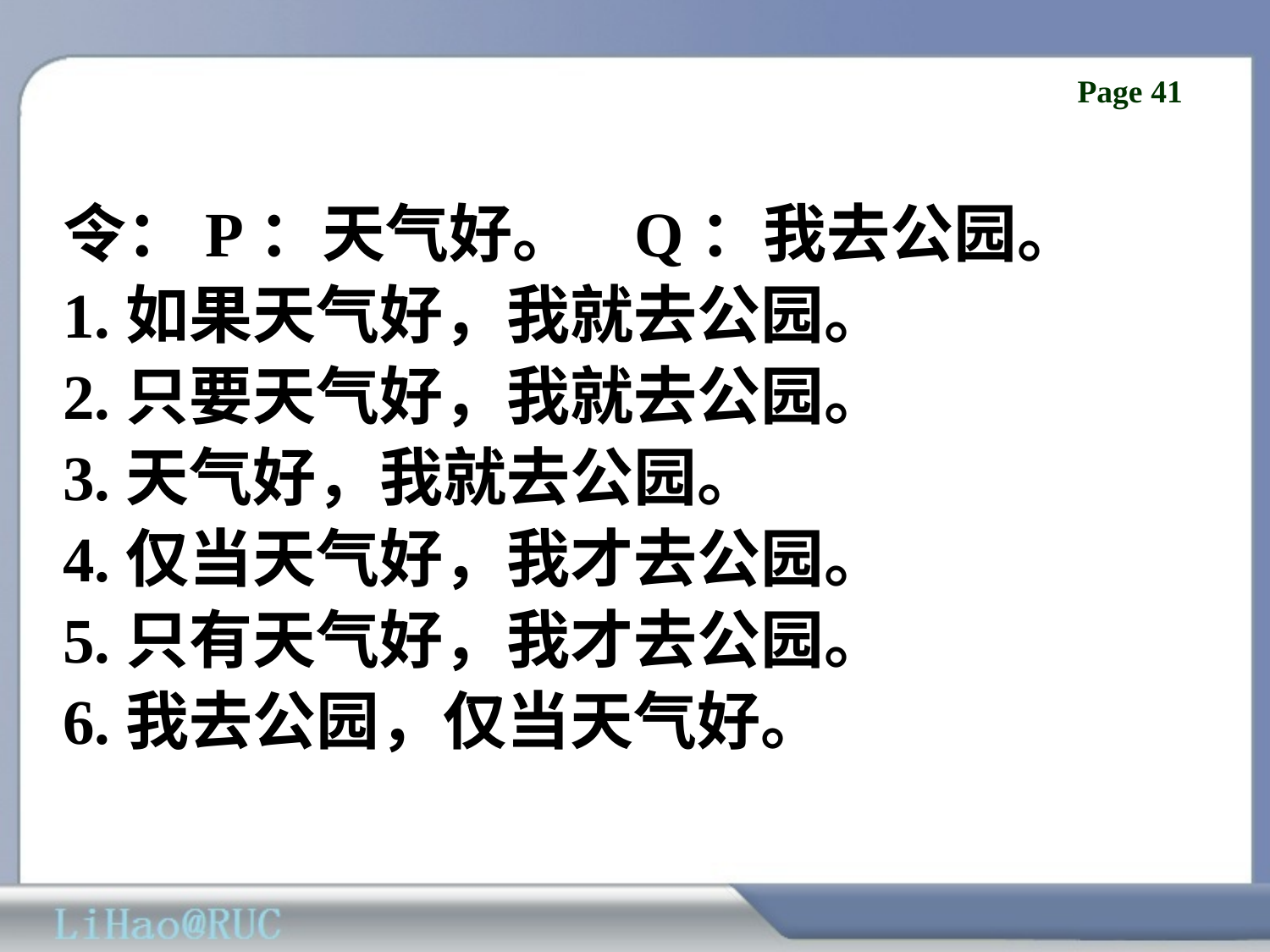

令：P：天气好。   Q：我去公园。
1.如果天气好，我就去公园。
2.只要天气好，我就去公园。
3.天气好，我就去公园。
4.仅当天气好，我才去公园。
5.只有天气好，我才去公园。
6.我去公园，仅当天气好。